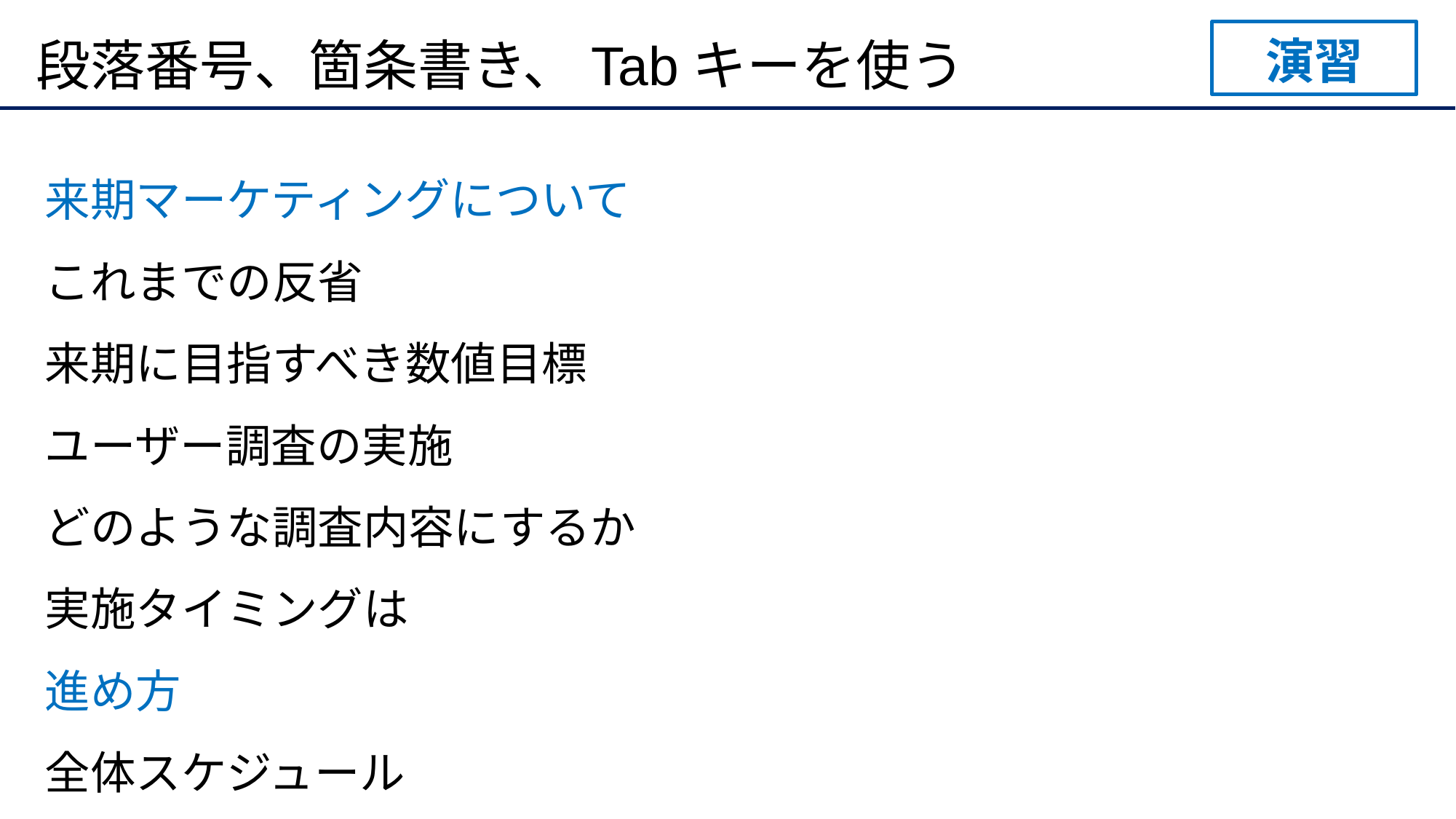

演習
# 段落番号、箇条書き、Tabキーを使う
来期マーケティングについて
これまでの反省
来期に目指すべき数値目標
ユーザー調査の実施
どのような調査内容にするか
実施タイミングは
進め方
全体スケジュール